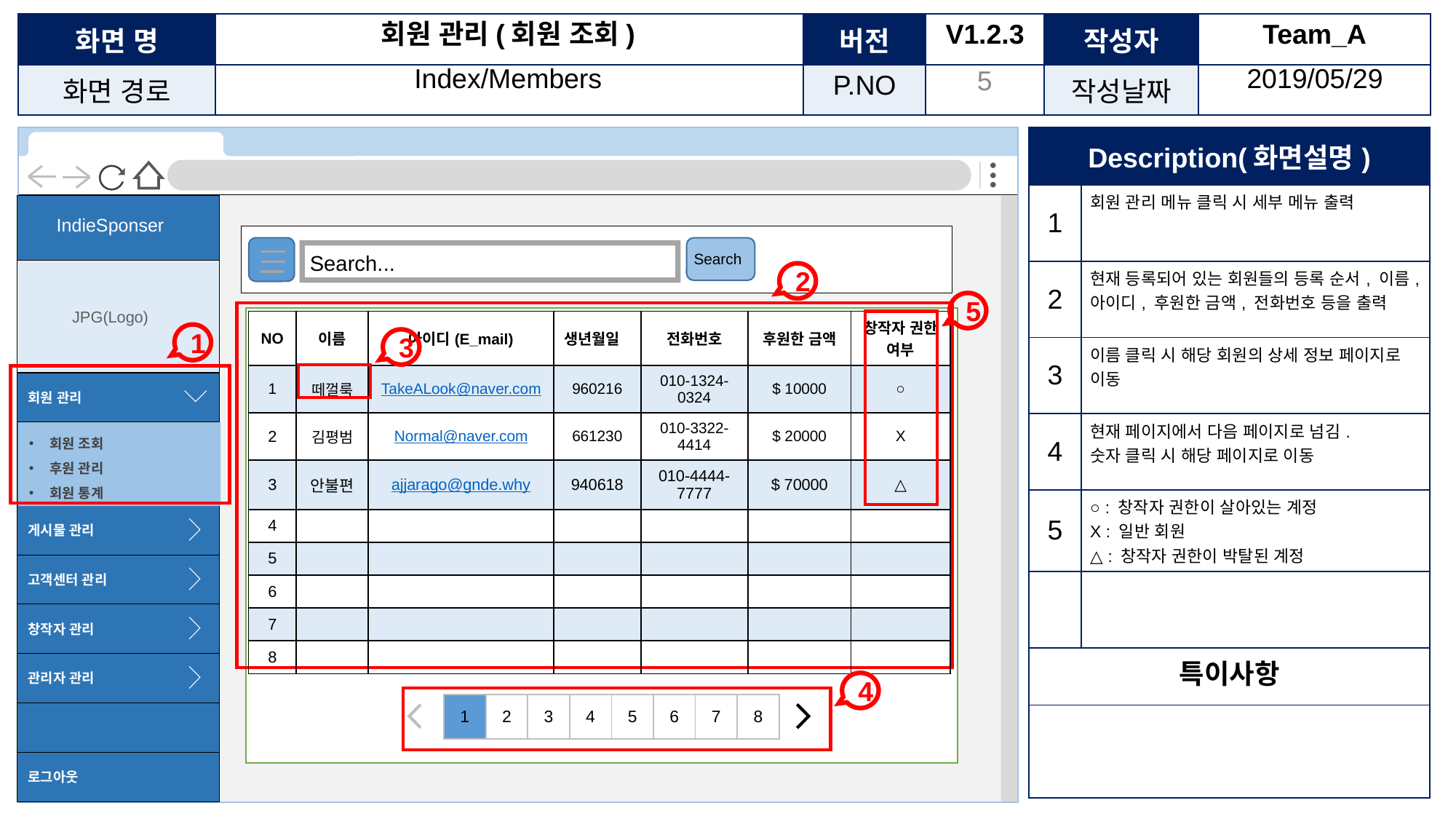

회원 관리(회원 조회)
5
Index/Members
2019/05/29
| Description(화면설명) |  |
| --- | --- |
| 1 | 회원 관리 메뉴 클릭 시 세부 메뉴 출력 |
| 2 | 현재 등록되어 있는 회원들의 등록 순서, 이름, 아이디, 후원한 금액, 전화번호 등을 출력 |
| 3 | 이름 클릭 시 해당 회원의 상세 정보 페이지로 이동 |
| 4 | 현재 페이지에서 다음 페이지로 넘김. 숫자 클릭 시 해당 페이지로 이동 |
| 5 | ○ : 창작자 권한이 살아있는 계정 X : 일반 회원 △ : 창작자 권한이 박탈된 계정 |
|  |  |
| 특이사항 |  |
|  |  |

Search

Search...
2
5

| NO | 이름 | 아이디(E\_mail) | 생년월일 | 전화번호 | 후원한 금액 | 창작자 권한 여부 |
| --- | --- | --- | --- | --- | --- | --- |
| 1 | 떼껄룩 | TakeALook@naver.com | 960216 | 010-1324-0324 | $ 10000 | ○ |
| 2 | 김평범 | Normal@naver.com | 661230 | 010-3322-4414 | $ 20000 | X |
| 3 | 안불편 | ajjarago@gnde.why | 940618 | 010-4444-7777 | $ 70000 | △ |
| 4 |  |  |  |  |  |  |
| 5 |  |  |  |  |  |  |
| 6 |  |  |  |  |  |  |
| 7 |  |  |  |  |  |  |
| 8 |  |  |  |  |  |  |

1
3

4

| 1 | 2 | 3 | 4 | 5 | 6 | 7 | 8 |
| --- | --- | --- | --- | --- | --- | --- | --- |